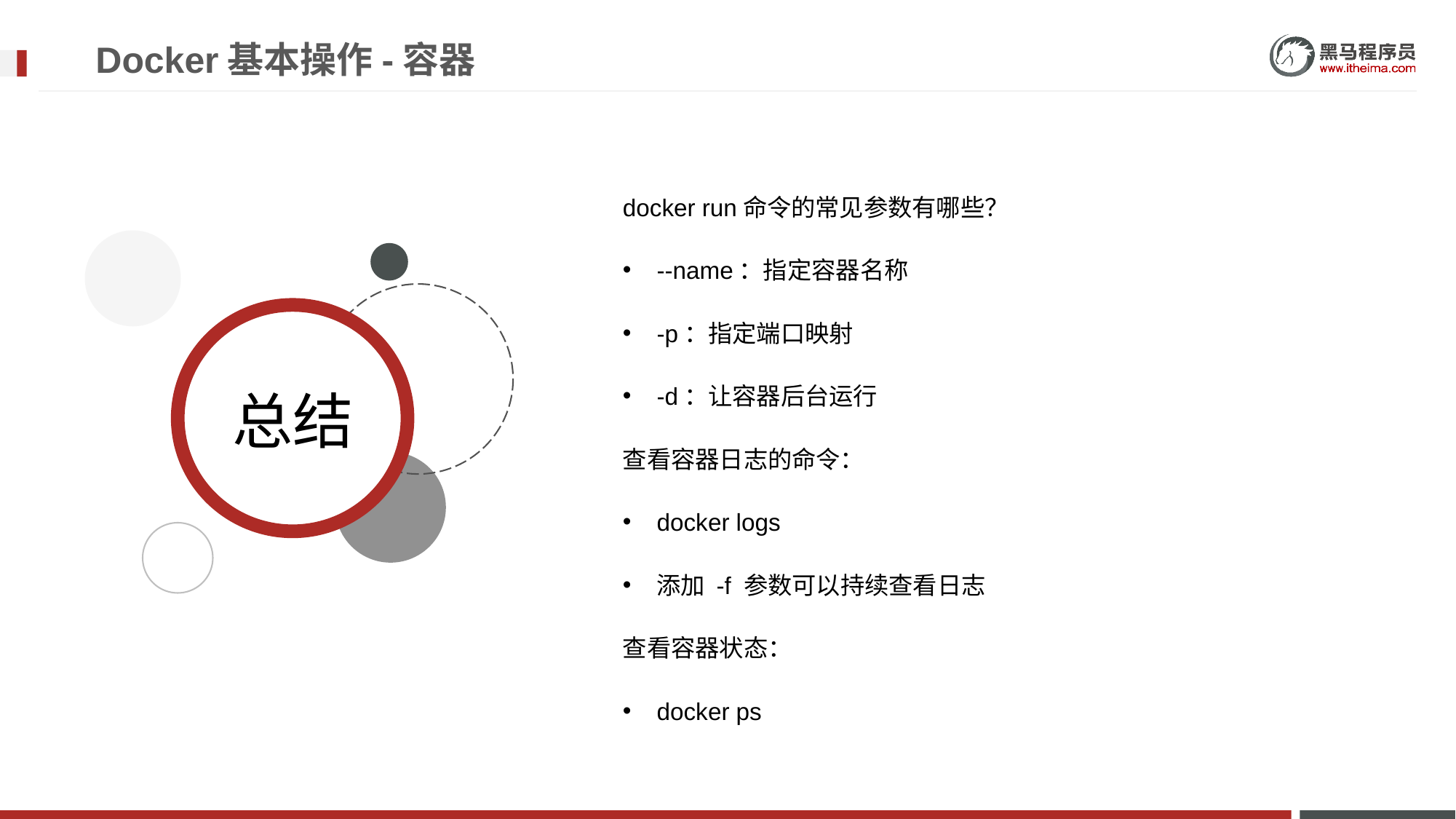

# Docker基本操作-容器
docker run命令的常见参数有哪些？
--name：指定容器名称
-p：指定端口映射
-d：让容器后台运行
查看容器日志的命令：
docker logs
添加 -f 参数可以持续查看日志
查看容器状态：
docker ps